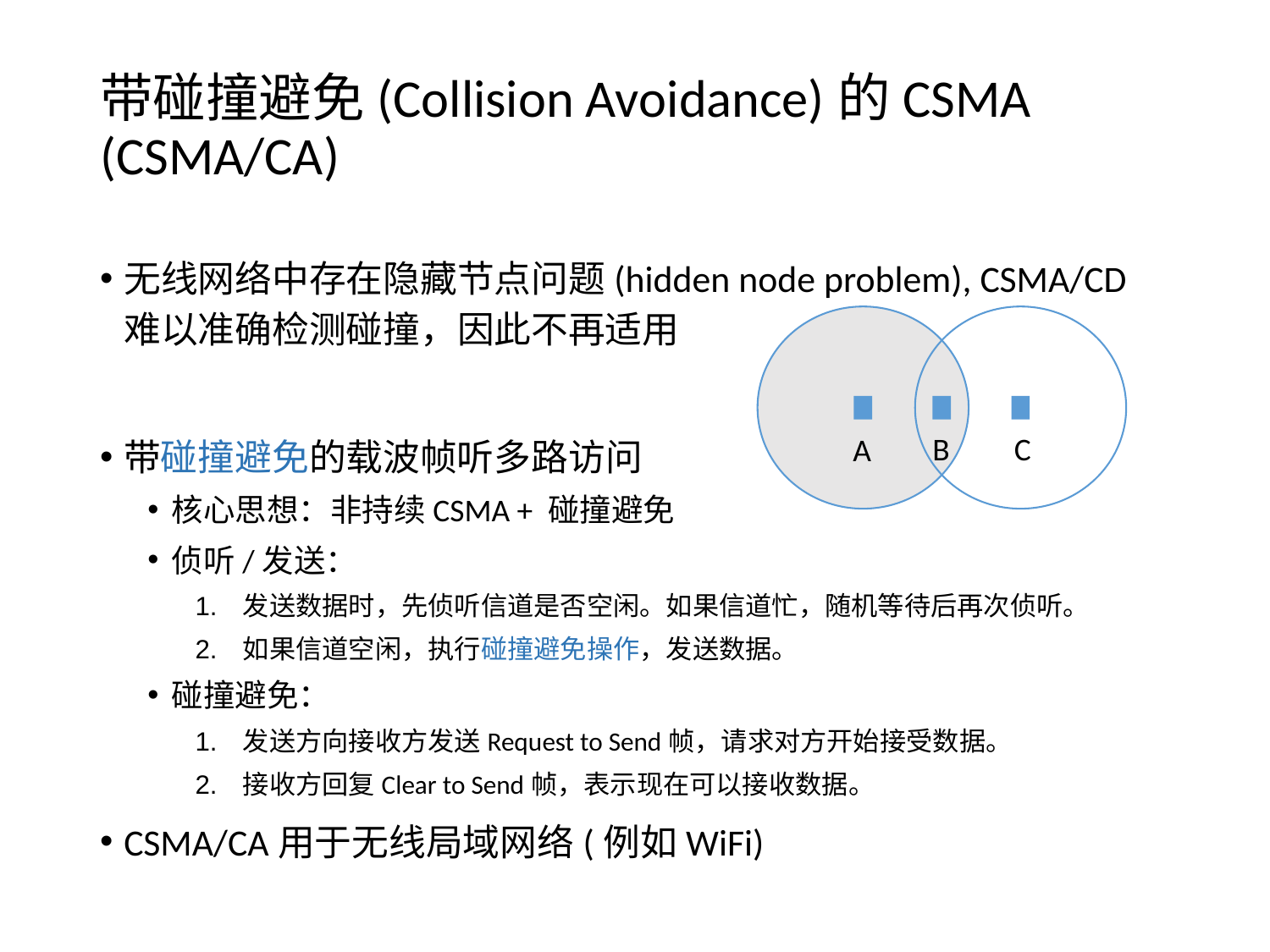

# 带碰撞避免(Collision Avoidance)的CSMA (CSMA/CA)
无线网络中存在隐藏节点问题(hidden node problem), CSMA/CD难以准确检测碰撞，因此不再适用

带碰撞避免的载波帧听多路访问
核心思想：非持续CSMA + 碰撞避免
侦听/发送：
发送数据时，先侦听信道是否空闲。如果信道忙，随机等待后再次侦听。
如果信道空闲，执行碰撞避免操作，发送数据。
碰撞避免：
发送方向接收方发送Request to Send帧，请求对方开始接受数据。
接收方回复Clear to Send帧，表示现在可以接收数据。
CSMA/CA用于无线局域网络(例如WiFi)

B
C
A

39